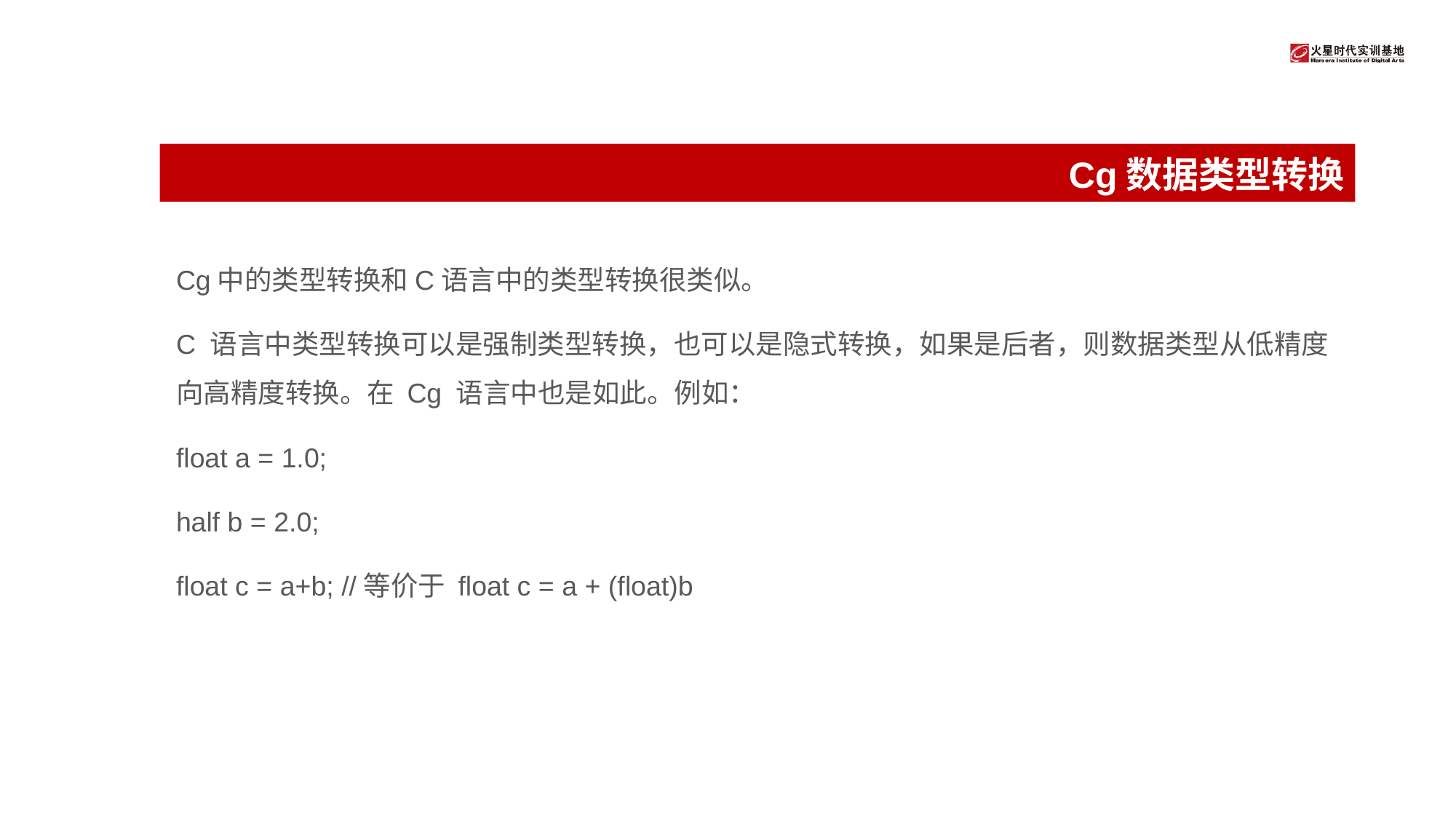

# Cg数据类型转换
Cg中的类型转换和C语言中的类型转换很类似。
C 语言中类型转换可以是强制类型转换，也可以是隐式转换，如果是后者，则数据类型从低精度向高精度转换。在 Cg 语言中也是如此。例如：
float a = 1.0;
half b = 2.0;
float c = a+b; //等价于 float c = a + (float)b